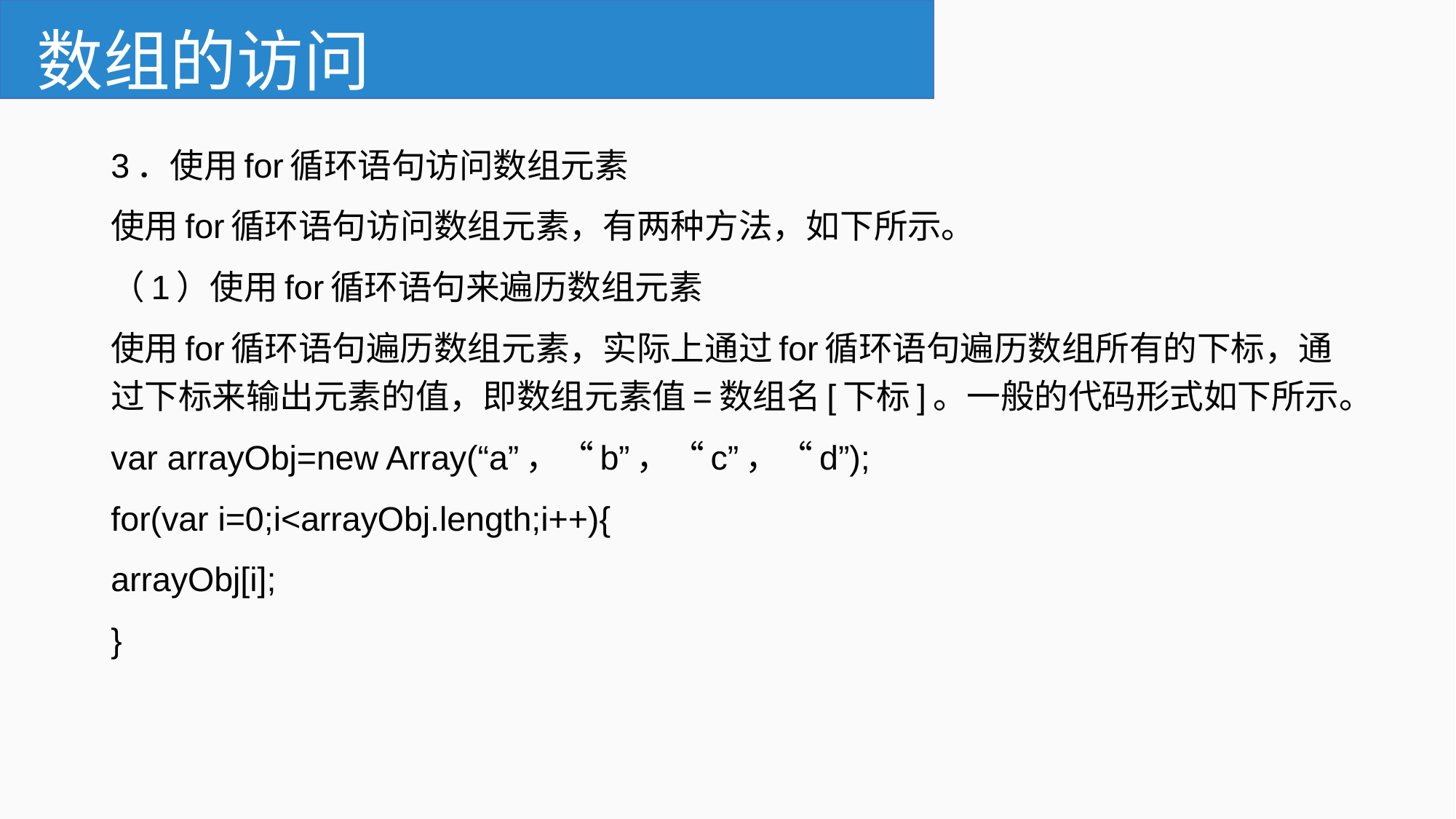

# 数组的访问
3．使用for循环语句访问数组元素
使用for循环语句访问数组元素，有两种方法，如下所示。
（1）使用for循环语句来遍历数组元素
使用for循环语句遍历数组元素，实际上通过for循环语句遍历数组所有的下标，通过下标来输出元素的值，即数组元素值=数组名[下标]。一般的代码形式如下所示。
var arrayObj=new Array(“a”，“b”，“c”，“d”);
for(var i=0;i<arrayObj.length;i++){
arrayObj[i];
}